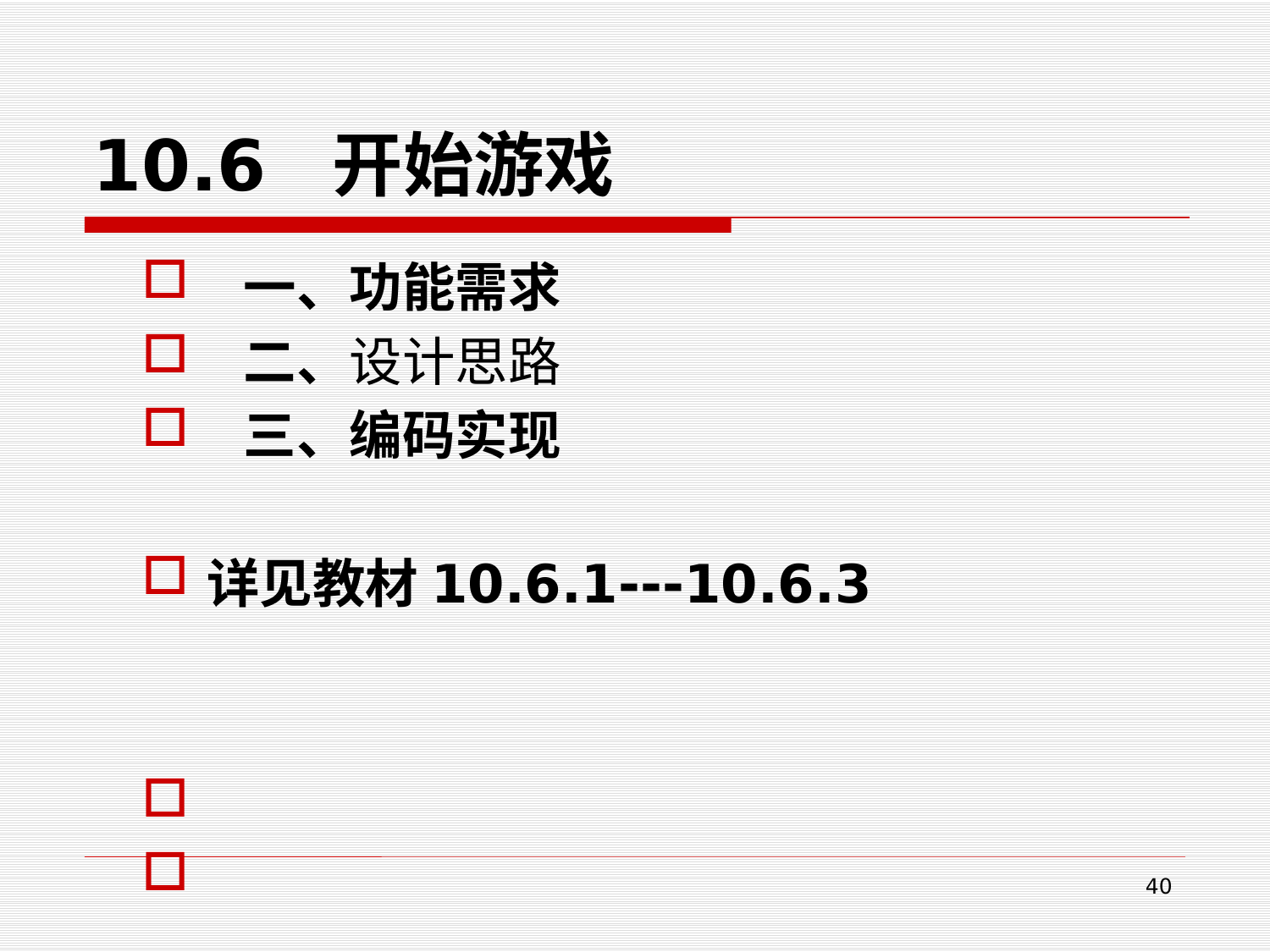

# 10.6  开始游戏
  一、功能需求
  二、设计思路
  三、编码实现

详见教材10.6.1---10.6.3

40